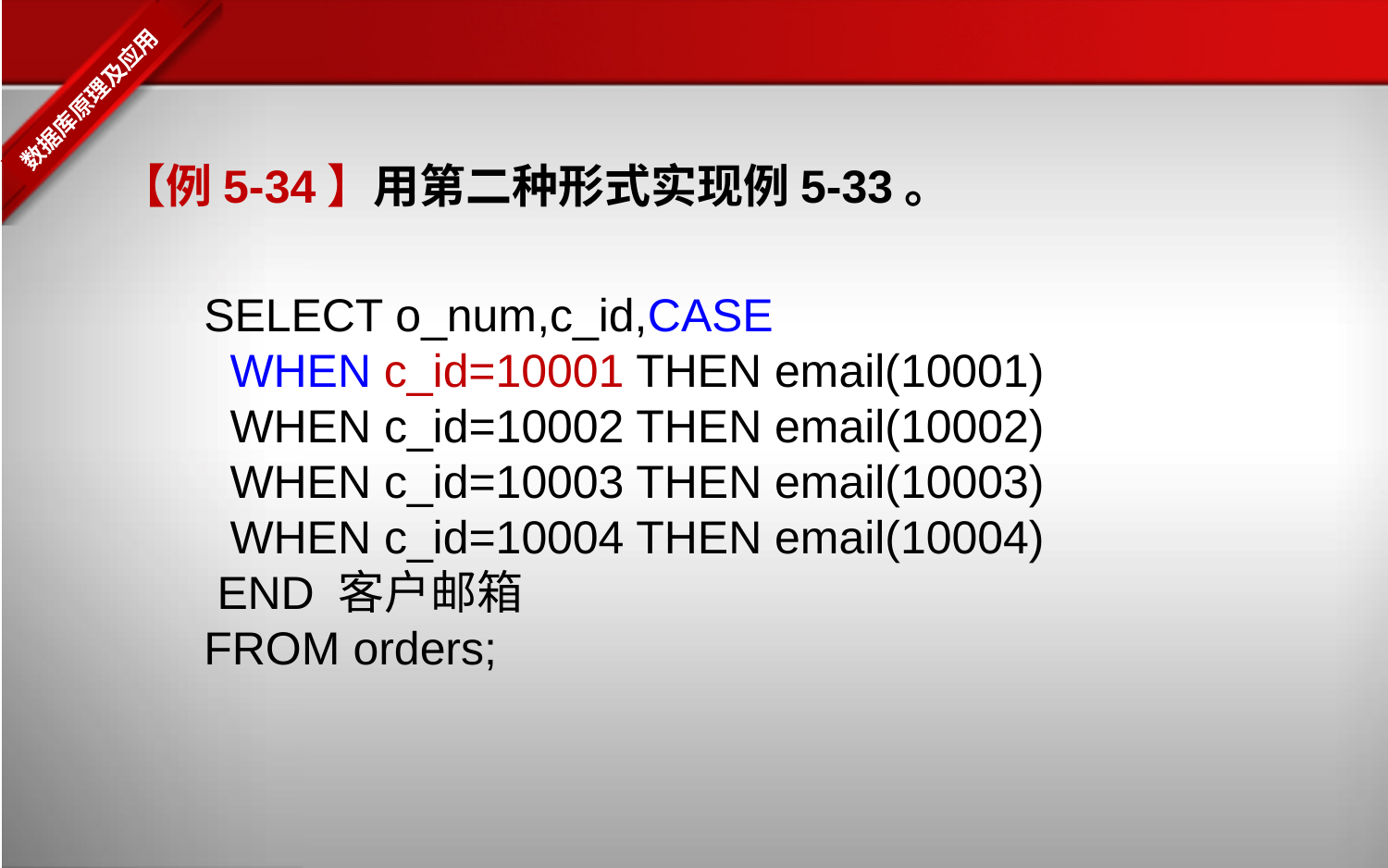

【例5-34】用第二种形式实现例5-33。
SELECT o_num,c_id,CASE
  WHEN c_id=10001 THEN email(10001)
  WHEN c_id=10002 THEN email(10002)
  WHEN c_id=10003 THEN email(10003)
  WHEN c_id=10004 THEN email(10004)
 END 客户邮箱
FROM orders;